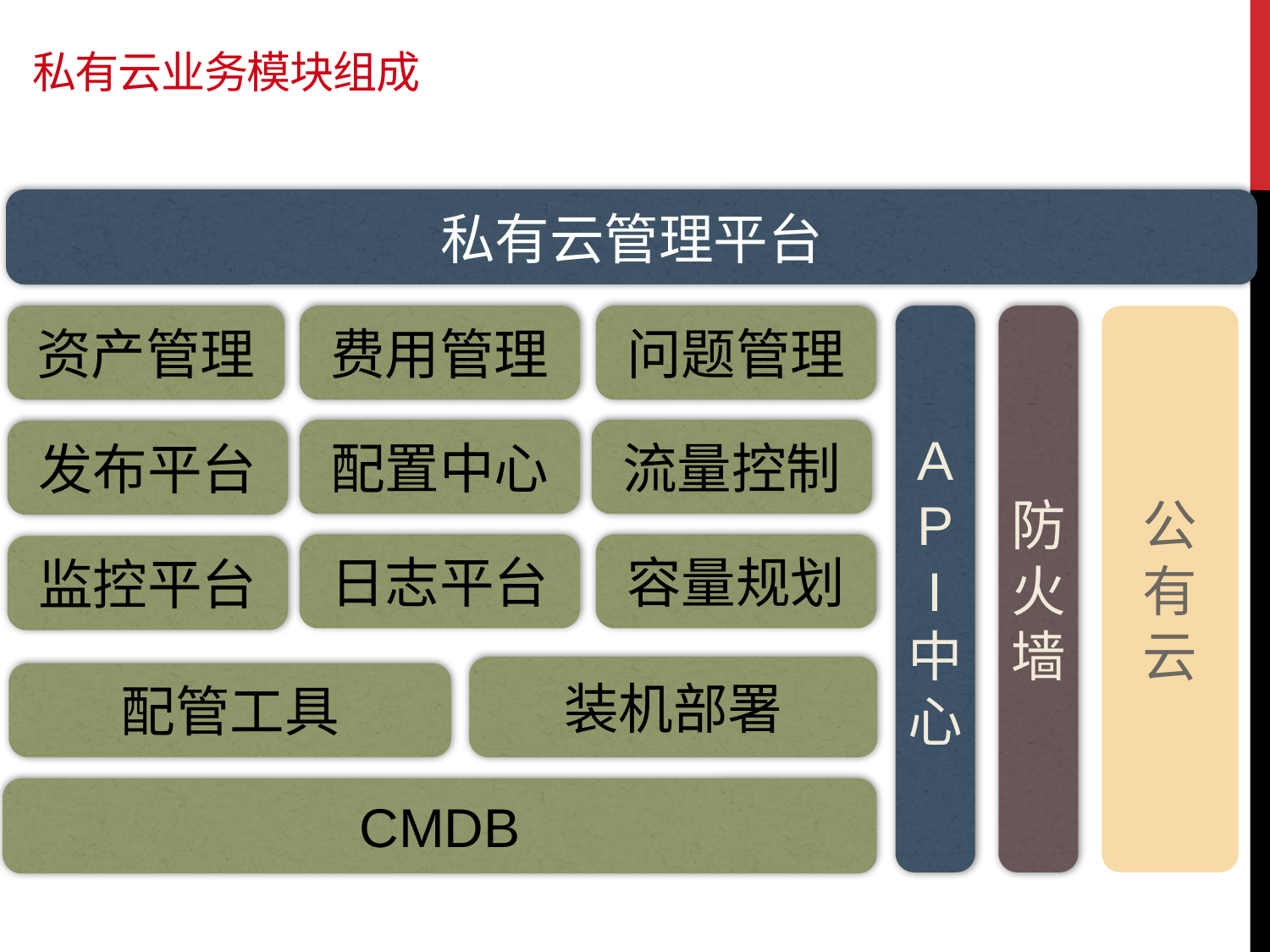

私有云业务模块组成
私有云管理平台
资产管理
费用管理
问题管理
公
有
云
防
火
墙
A
P
I
中
心
配置中心
流量控制
发布平台
日志平台
容量规划
监控平台
装机部署
配管工具
CMDB